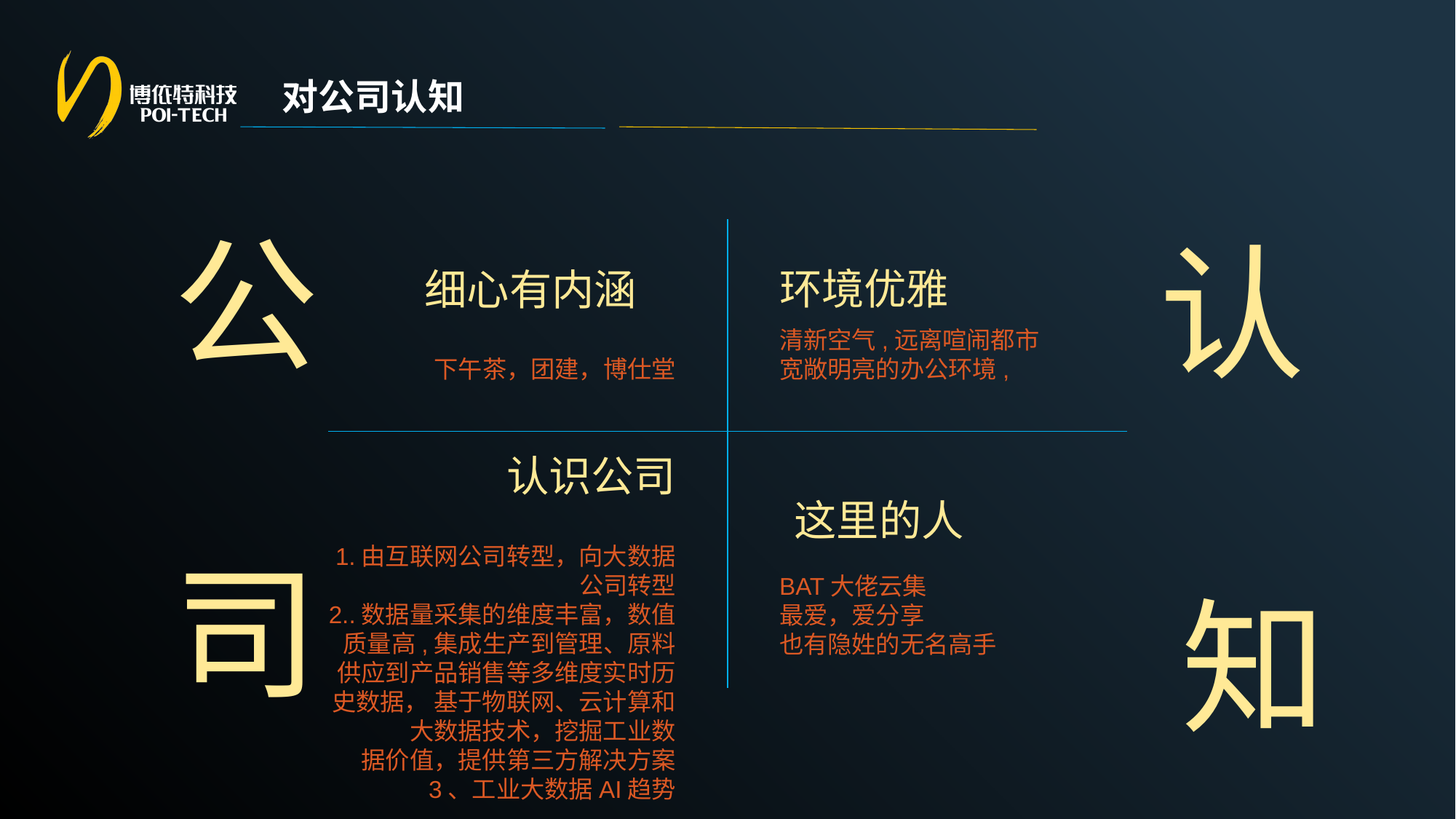

对公司认知
公
认
环境优雅
清新空气,远离喧闹都市
宽敞明亮的办公环境,

细心有内涵

下午茶，团建，博仕堂
认识公司
1.由互联网公司转型，向大数据公司转型
2..数据量采集的维度丰富，数值质量高,集成生产到管理、原料供应到产品销售等多维度实时历史数据， 基于物联网、云计算和大数据技术，挖掘工业数
据价值，提供第三方解决方案
3、工业大数据AI趋势

这里的人
BAT大佬云集
最爱，爱分享
也有隐姓的无名高手

司
知